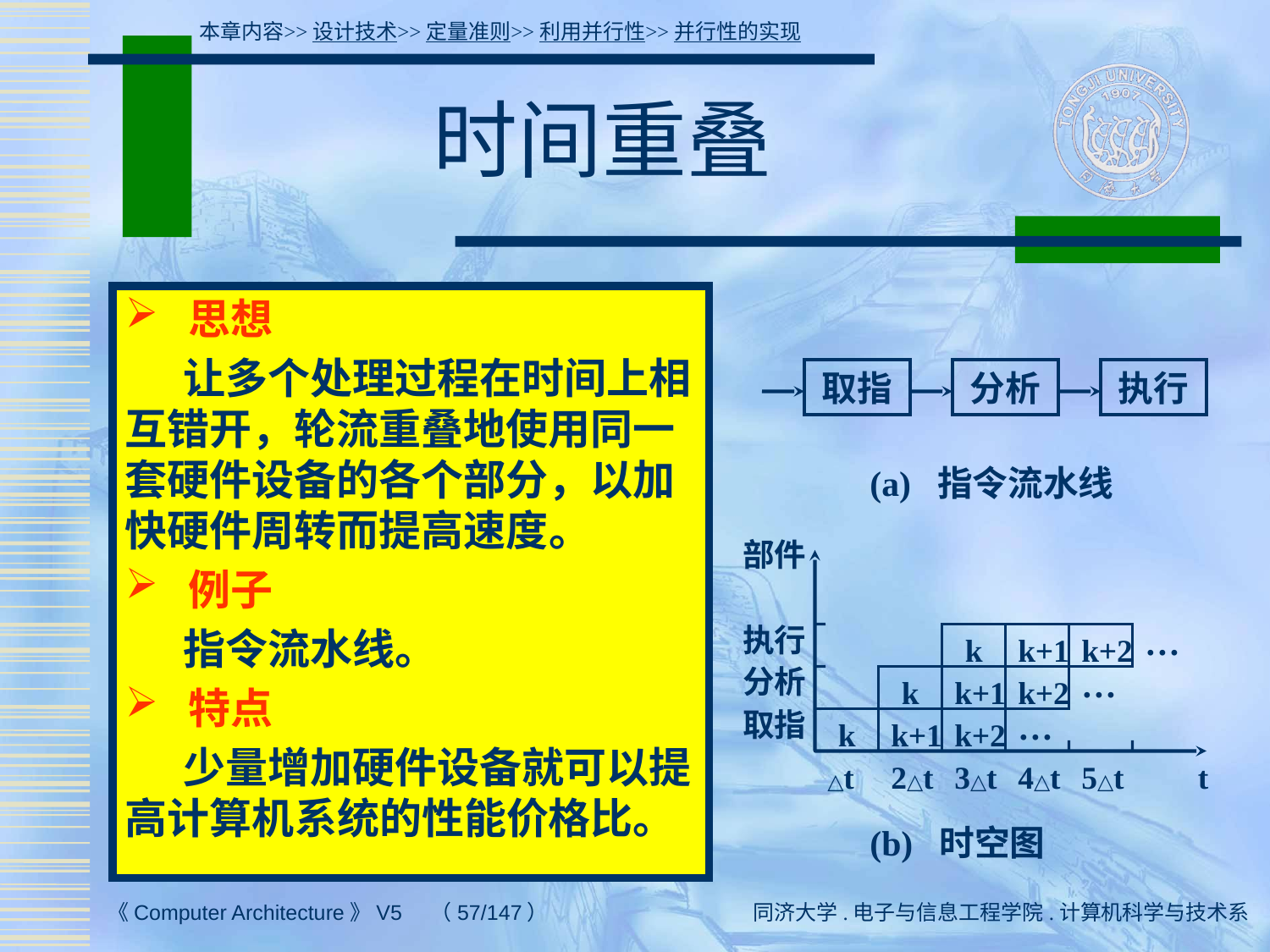

本章内容>>设计技术>>定量准则>>利用并行性>>并行性的实现
# 时间重叠
  思想
     让多个处理过程在时间上相互错开，轮流重叠地使用同一套硬件设备的各个部分，以加快硬件周转而提高速度。
  例子
     指令流水线。
  特点
     少量增加硬件设备就可以提高计算机系统的性能价格比。
取指
分析
执行

(a)  指令流水线
部件

执行
…

k

k+1

k+2
分析
…

k

k+1

k+2
取指
…

k

k+1

k+2

△t
2△t
3△t
4△t
5△t
t
(b)  时空图